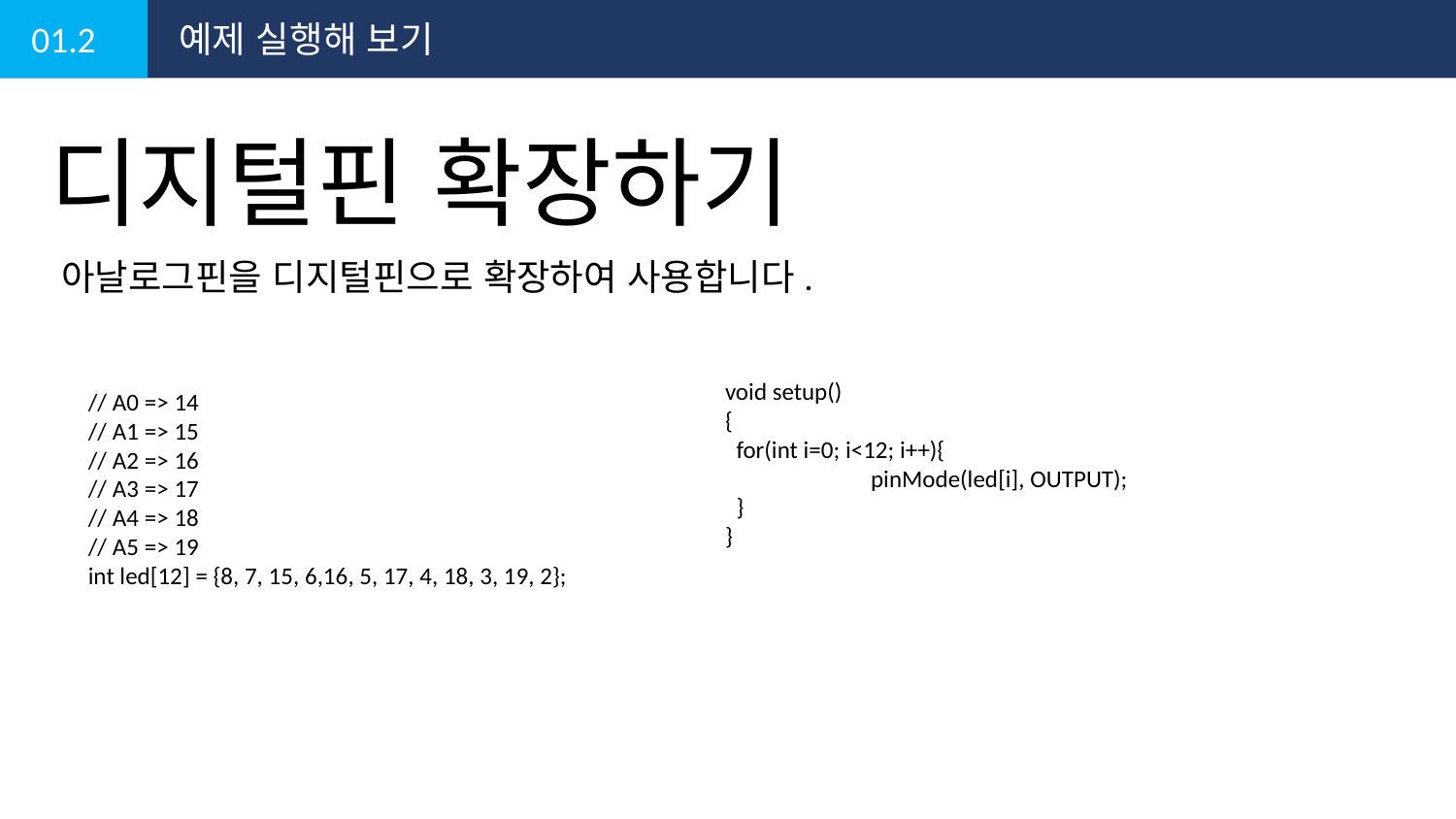

01.2
예제 실행해 보기
디지털핀 확장하기
아날로그핀을 디지털핀으로 확장하여 사용합니다.
void setup()
{
  for(int i=0; i<12; i++){
  	pinMode(led[i], OUTPUT);
  }
}
// A0 => 14
// A1 => 15
// A2 => 16
// A3 => 17
// A4 => 18
// A5 => 19
int led[12] = {8, 7, 15, 6,16, 5, 17, 4, 18, 3, 19, 2};